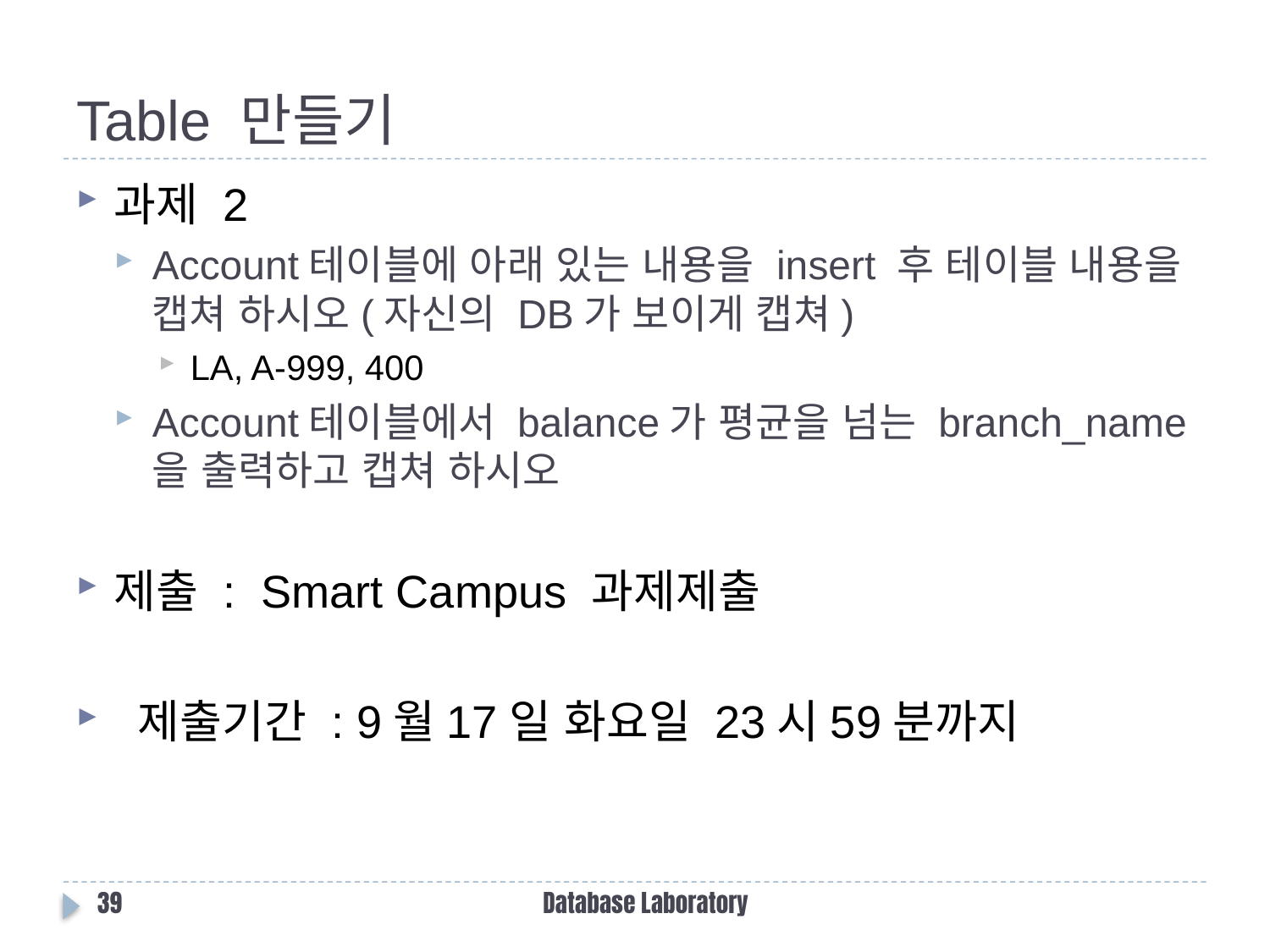

# Table 만들기
과제 2
Account테이블에 아래 있는 내용을 insert 후 테이블 내용을 캡쳐 하시오(자신의 DB가 보이게 캡쳐)
LA, A-999, 400
Account테이블에서 balance가 평균을 넘는 branch_name을 출력하고 캡쳐 하시오

제출 :  Smart Campus 과제제출

 제출기간 : 9월17일 화요일 23시59분까지

39
Database Laboratory